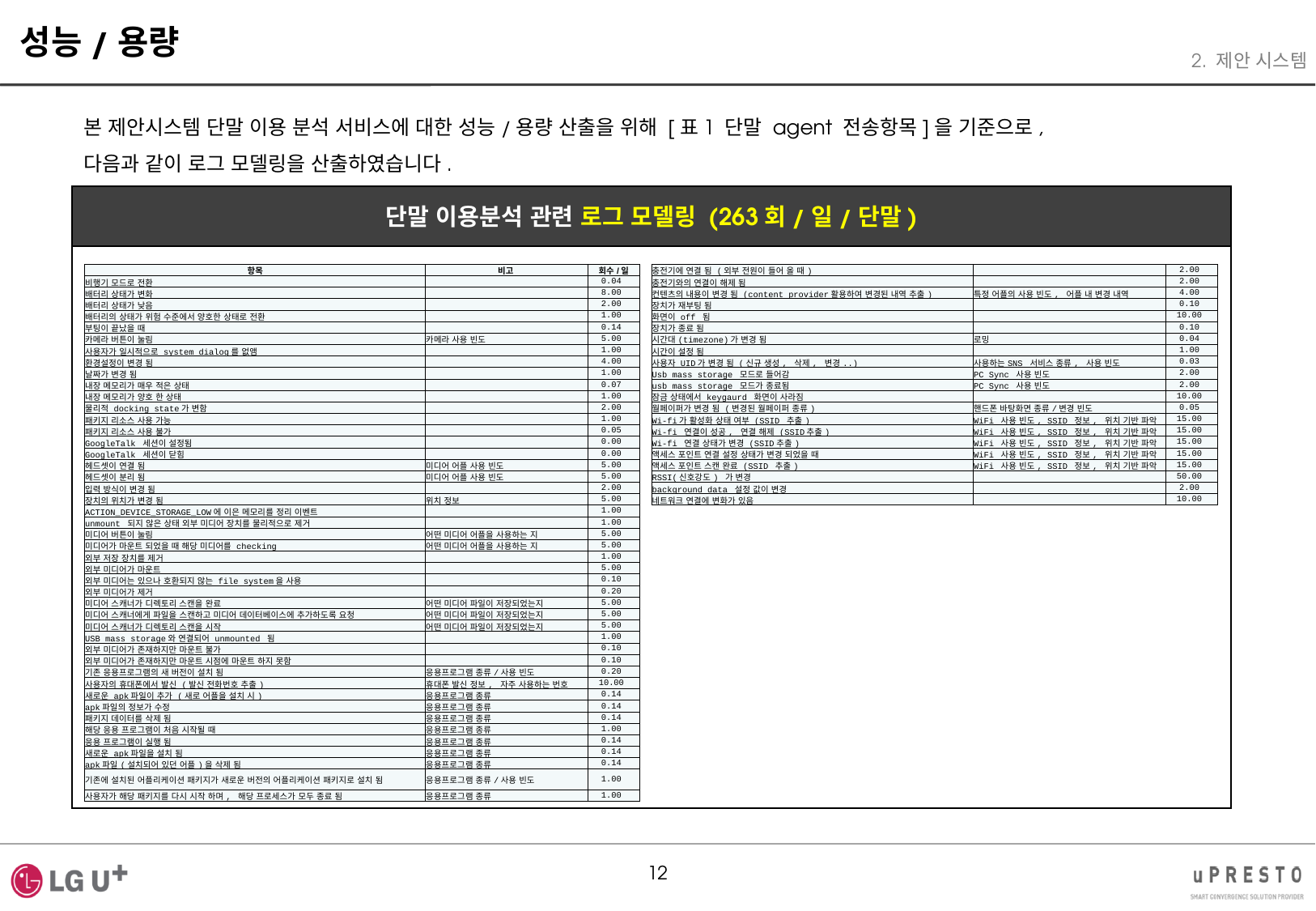

성능/용량
2. 제안 시스템
본 제안시스템 단말 이용 분석 서비스에 대한 성능/용량 산출을 위해 [표1 단말 agent 전송항목]을 기준으로,
다음과 같이 로그 모델링을 산출하였습니다.
단말 이용분석 관련 로그 모델링 (263회/일/단말)

| 항목 | 비고 | 회수/일 |
| --- | --- | --- |
| 비행기 모드로 전환 |  | 0.04 |
| 배터리 상태가 변화 |  | 8.00 |
| 배터리 상태가 낮음 |  | 2.00 |
| 배터리의 상태가 위험 수준에서 양호한 상태로 전환 |  | 1.00 |
| 부팅이 끝났을 때 |  | 0.14 |
| 카메라 버튼이 눌림 | 카메라 사용 빈도 | 5.00 |
| 사용자가 일시적으로 system dialog를 없앰 |  | 1.00 |
| 환경설정이 변경 됨 |  | 4.00 |
| 날짜가 변경 됨 |  | 1.00 |
| 내장 메모리가 매우 적은 상태 |  | 0.07 |
| 내장 메모리가 양호 한 상태 |  | 1.00 |
| 물리적 docking state가 변함 |  | 2.00 |
| 패키지 리소스 사용 가능 |  | 1.00 |
| 패키지 리소스 사용 불가 |  | 0.05 |
| GoogleTalk 세션이 설정됨 |  | 0.00 |
| GoogleTalk 세션이 닫힘 |  | 0.00 |
| 헤드셋이 연결 됨 | 미디어 어플 사용 빈도 | 5.00 |
| 헤드셋이 분리 됨 | 미디어 어플 사용 빈도 | 5.00 |
| 입력 방식이 변경 됨 |  | 2.00 |
| 장치의 위치가 변경 됨 | 위치 정보 | 5.00 |
| ACTION\_DEVICE\_STORAGE\_LOW에 이은 메모리를 정리 이벤트 |  | 1.00 |
| unmount 되지 않은 상태 외부 미디어 장치를 물리적으로 제거 |  | 1.00 |
| 미디어 버튼이 눌림 | 어떤 미디어 어플을 사용하는 지 | 5.00 |
| 미디어가 마운트 되었을 때 해당 미디어를 checking | 어떤 미디어 어플을 사용하는 지 | 5.00 |
| 외부 저장 장치를 제거 |  | 1.00 |
| 외부 미디어가 마운트 |  | 5.00 |
| 외부 미디어는 있으나 호환되지 않는 file system을 사용 |  | 0.10 |
| 외부 미디어가 제거 |  | 0.20 |
| 미디어 스캐너가 디렉토리 스캔을 완료 | 어떤 미디어 파일이 저장되었는지 | 5.00 |
| 미디어 스캐너에게 파일을 스캔하고 미디어 데이터베이스에 추가하도록 요청 | 어떤 미디어 파일이 저장되었는지 | 5.00 |
| 미디어 스캐너가 디렉토리 스캔을 시작 | 어떤 미디어 파일이 저장되었는지 | 5.00 |
| USB mass storage와 연결되어 unmounted 됨 |  | 1.00 |
| 외부 미디어가 존재하지만 마운트 불가 |  | 0.10 |
| 외부 미디어가 존재하지만 마운트 시점에 마운트 하지 못함 |  | 0.10 |
| 기존 응용프로그램의 새 버전이 설치 됨 | 응용프로그램 종류/사용 빈도 | 0.20 |
| 사용자의 휴대폰에서 발신 (발신 전화번호 추출) | 휴대폰 발신 정보, 자주 사용하는 번호 | 10.00 |
| 새로운 apk파일이 추가 (새로 어플을 설치 시) | 응용프로그램 종류 | 0.14 |
| apk파일의 정보가 수정 | 응용프로그램 종류 | 0.14 |
| 패키지 데이터를 삭제 됨 | 응용프로그램 종류 | 0.14 |
| 해당 응용 프로그램이 처음 시작될 때 | 응용프로그램 종류 | 1.00 |
| 응용 프로그램이 실행 됨 | 응용프로그램 종류 | 0.14 |
| 새로운 apk파일을 설치 됨 | 응용프로그램 종류 | 0.14 |
| apk파일(설치되어 있던 어플)을 삭제 됨 | 응용프로그램 종류 | 0.14 |
| 기존에 설치된 어플리케이션 패키지가 새로운 버전의 어플리케이션 패키지로 설치 됨 | 응용프로그램 종류/사용 빈도 | 1.00 |
| 사용자가 해당 패키지를 다시 시작 하며, 해당 프로세스가 모두 종료 됨 | 응용프로그램 종류 | 1.00 |
| 충전기에 연결 됨 (외부 전원이 들어 올 때) |  | 2.00 |
| --- | --- | --- |
| 충전기와의 연결이 해제 됨 |  | 2.00 |
| 컨텐츠의 내용이 변경 됨 (content provider활용하여 변경된 내역 추출) | 특정 어플의 사용 빈도, 어플 내 변경 내역 | 4.00 |
| 장치가 재부팅 됨 |  | 0.10 |
| 화면이 off 됨 |  | 10.00 |
| 장치가 종료 됨 |  | 0.10 |
| 시간대(timezone)가 변경 됨 | 로밍 | 0.04 |
| 시간이 설정 됨 |  | 1.00 |
| 사용자 UID가 변경 됨 (신규 생성, 삭제, 변경..) | 사용하는SNS 서비스 종류, 사용 빈도 | 0.03 |
| Usb mass storage 모드로 들어감 | PC Sync 사용 빈도 | 2.00 |
| usb mass storage 모드가 종료됨 | PC Sync 사용 빈도 | 2.00 |
| 잠금 상태에서 keygaurd 화면이 사라짐 |  | 10.00 |
| 월페이퍼가 변경 됨 (변경된 월페이퍼 종류) | 핸드폰 바탕화면 종류/변경 빈도 | 0.05 |
| Wi-fi가 활성화 상태 여부 (SSID 추출) | WiFi 사용 빈도, SSID 정보, 위치 기반 파악 | 15.00 |
| Wi-fi 연결이 성공, 연결 해제 (SSID추출) | WiFi 사용 빈도, SSID 정보, 위치 기반 파악 | 15.00 |
| Wi-fi 연결 상태가 변경 (SSID추출) | WiFi 사용 빈도, SSID 정보, 위치 기반 파악 | 15.00 |
| 액세스 포인트 연결 설정 상태가 변경 되었을 때 | WiFi 사용 빈도, SSID 정보, 위치 기반 파악 | 15.00 |
| 액세스 포인트 스캔 완료 (SSID 추출) | WiFi 사용 빈도, SSID 정보, 위치 기반 파악 | 15.00 |
| RSSI(신호강도) 가 변경 |  | 50.00 |
| background data 설정 값이 변경 |  | 2.00 |
| 네트워크 연결에 변화가 있음 |  | 10.00 |